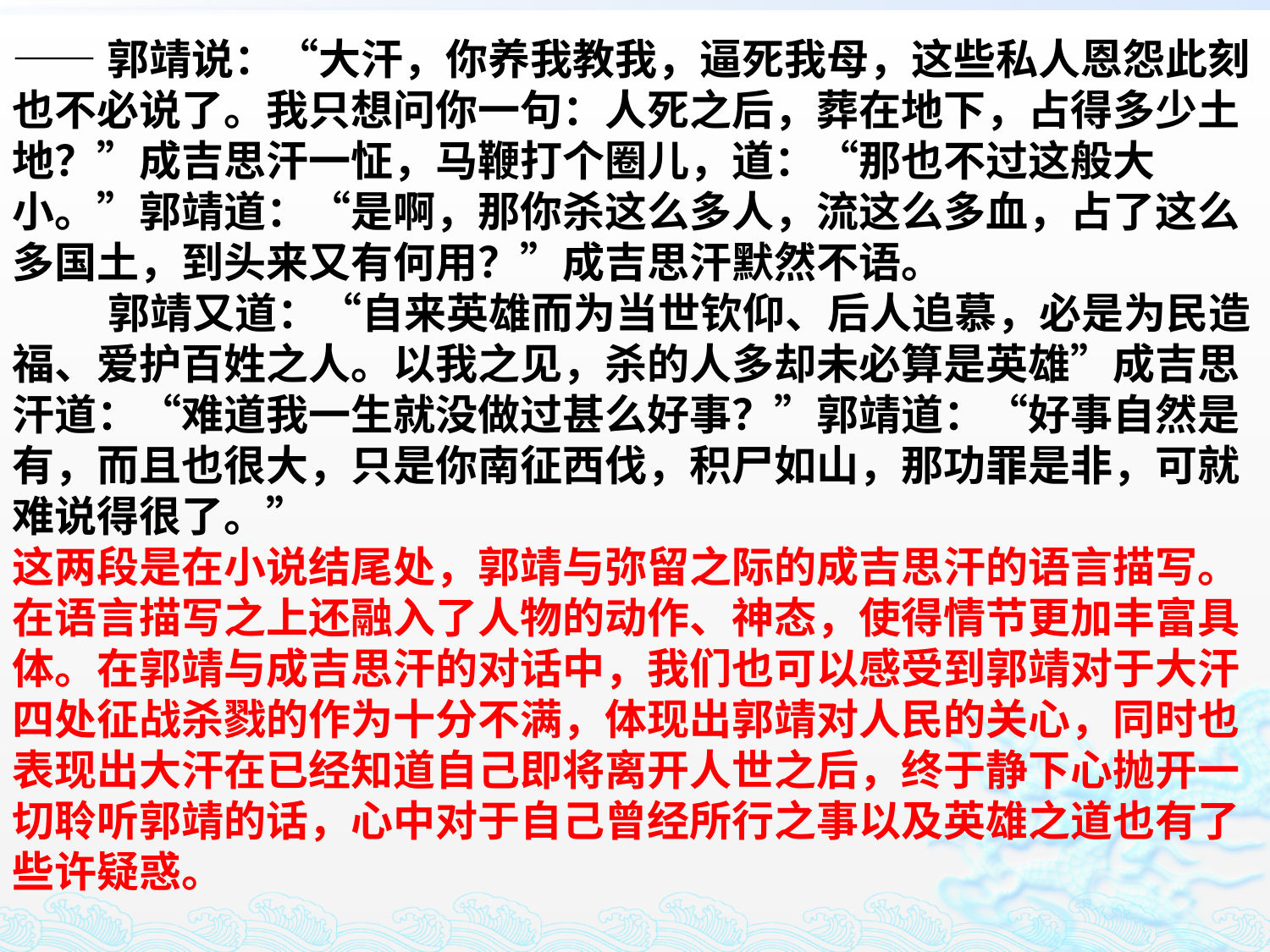

——郭靖说：“大汗，你养我教我，逼死我母，这些私人恩怨此刻也不必说了。我只想问你一句：人死之后，葬在地下，占得多少土地？”成吉思汗一怔，马鞭打个圈儿，道：“那也不过这般大小。”郭靖道：“是啊，那你杀这么多人，流这么多血，占了这么多国土，到头来又有何用？”成吉思汗默然不语。
         郭靖又道：“自来英雄而为当世钦仰、后人追慕，必是为民造福、爱护百姓之人。以我之见，杀的人多却未必算是英雄”成吉思汗道：“难道我一生就没做过甚么好事？”郭靖道：“好事自然是有，而且也很大，只是你南征西伐，积尸如山，那功罪是非，可就难说得很了。”
这两段是在小说结尾处，郭靖与弥留之际的成吉思汗的语言描写。在语言描写之上还融入了人物的动作、神态，使得情节更加丰富具体。在郭靖与成吉思汗的对话中，我们也可以感受到郭靖对于大汗四处征战杀戮的作为十分不满，体现出郭靖对人民的关心，同时也表现出大汗在已经知道自己即将离开人世之后，终于静下心抛开一切聆听郭靖的话，心中对于自己曾经所行之事以及英雄之道也有了些许疑惑。